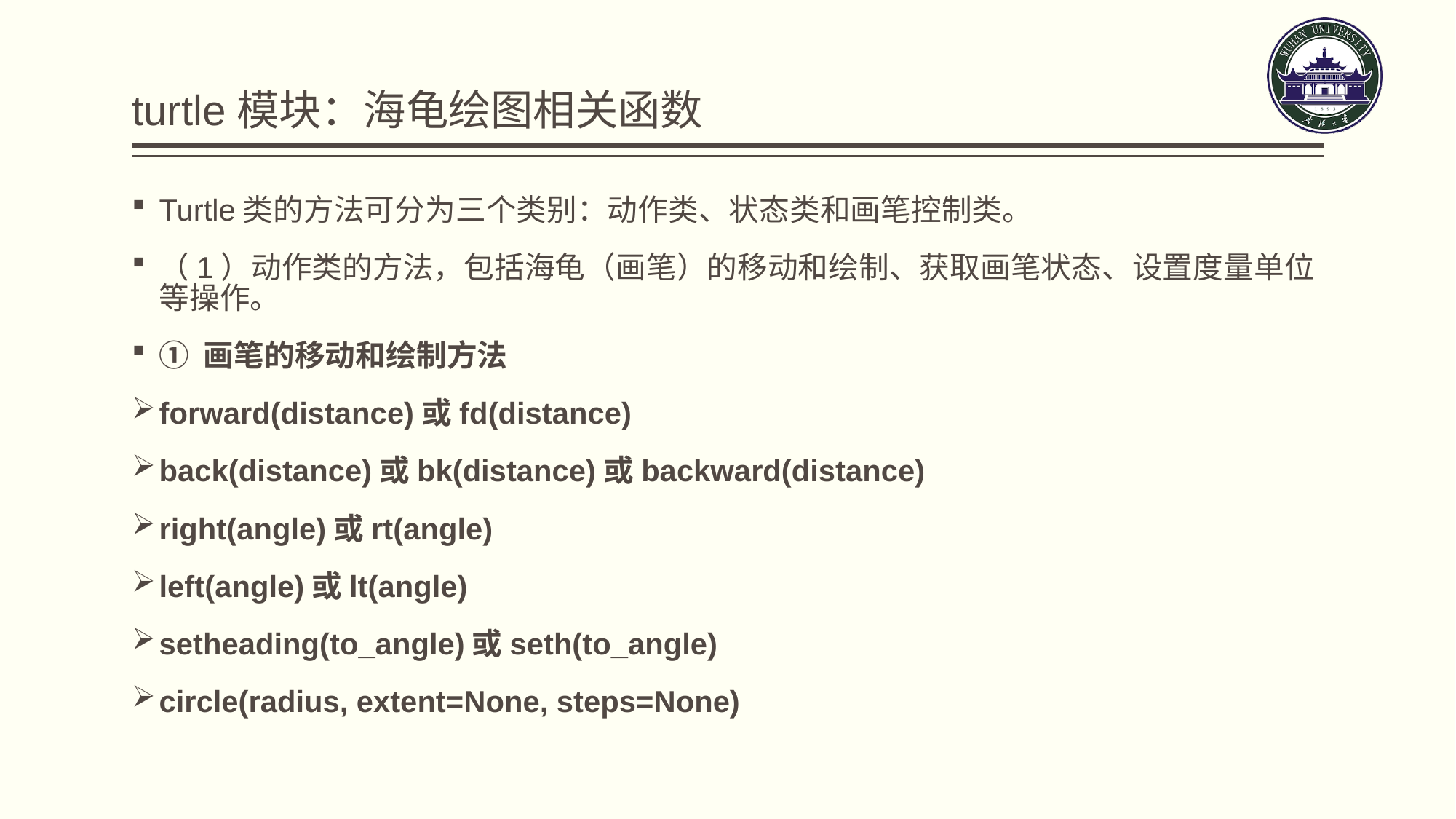

# turtle模块：海龟绘图相关函数
Turtle类的方法可分为三个类别：动作类、状态类和画笔控制类。
（1）动作类的方法，包括海龟（画笔）的移动和绘制、获取画笔状态、设置度量单位等操作。
① 画笔的移动和绘制方法
forward(distance)或fd(distance)
back(distance)或bk(distance)或backward(distance)
right(angle)或rt(angle)
left(angle)或lt(angle)
setheading(to_angle)或seth(to_angle)
circle(radius, extent=None, steps=None)